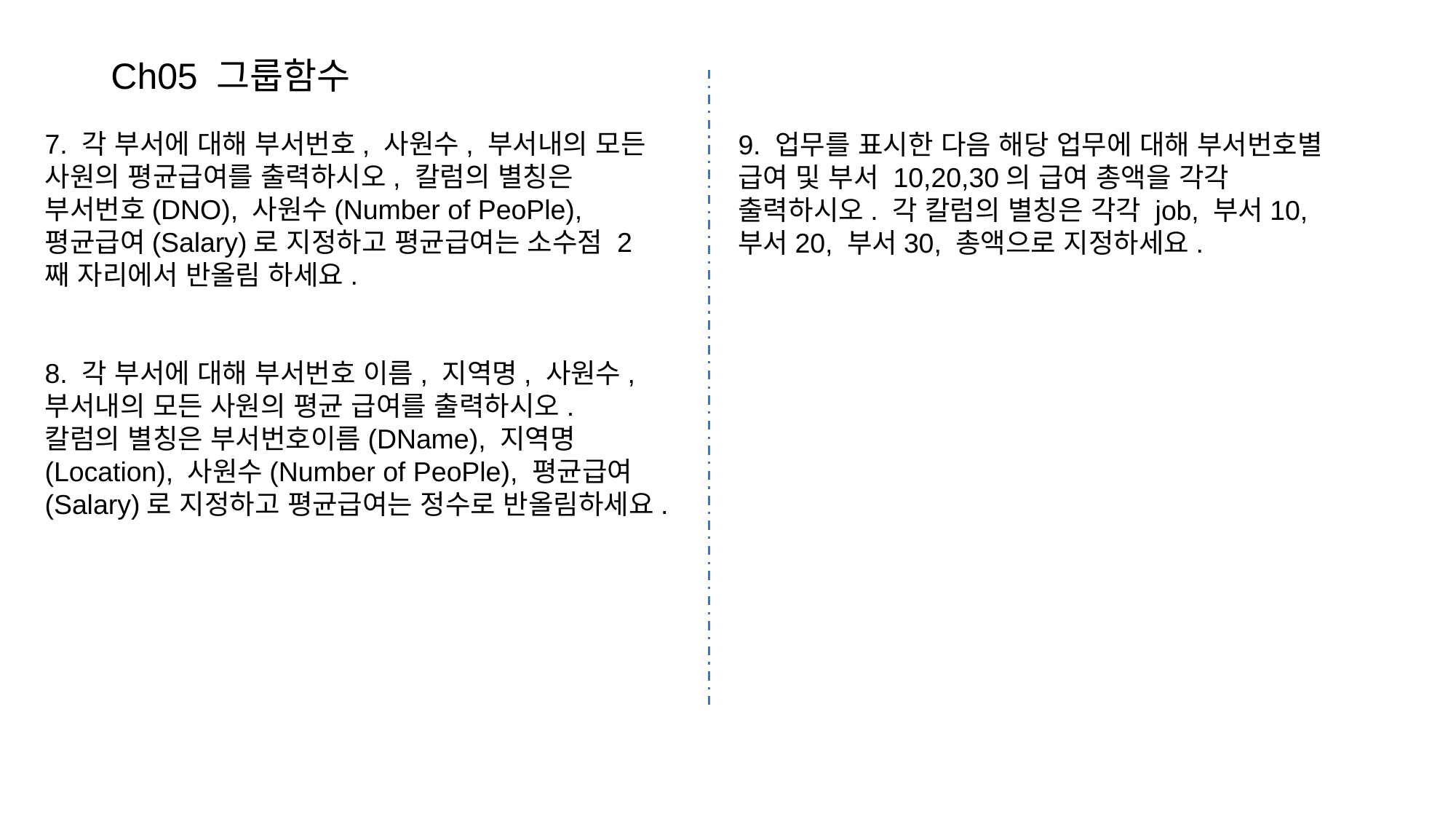

# Ch05 그룹함수
7. 각 부서에 대해 부서번호, 사원수, 부서내의 모든 사원의 평균급여를 출력하시오, 칼럼의 별칭은 부서번호(DNO), 사원수(Number of PeoPle), 평균급여(Salary)로 지정하고 평균급여는 소수점 2째 자리에서 반올림 하세요.

8. 각 부서에 대해 부서번호 이름, 지역명, 사원수, 부서내의 모든 사원의 평균 급여를 출력하시오. 칼럼의 별칭은 부서번호이름(DName), 지역명(Location), 사원수(Number of PeoPle), 평균급여(Salary)로 지정하고 평균급여는 정수로 반올림하세요.

9. 업무를 표시한 다음 해당 업무에 대해 부서번호별 급여 및 부서 10,20,30의 급여 총액을 각각 출력하시오. 각 칼럼의 별칭은 각각 job, 부서10,부서20, 부서30, 총액으로 지정하세요.